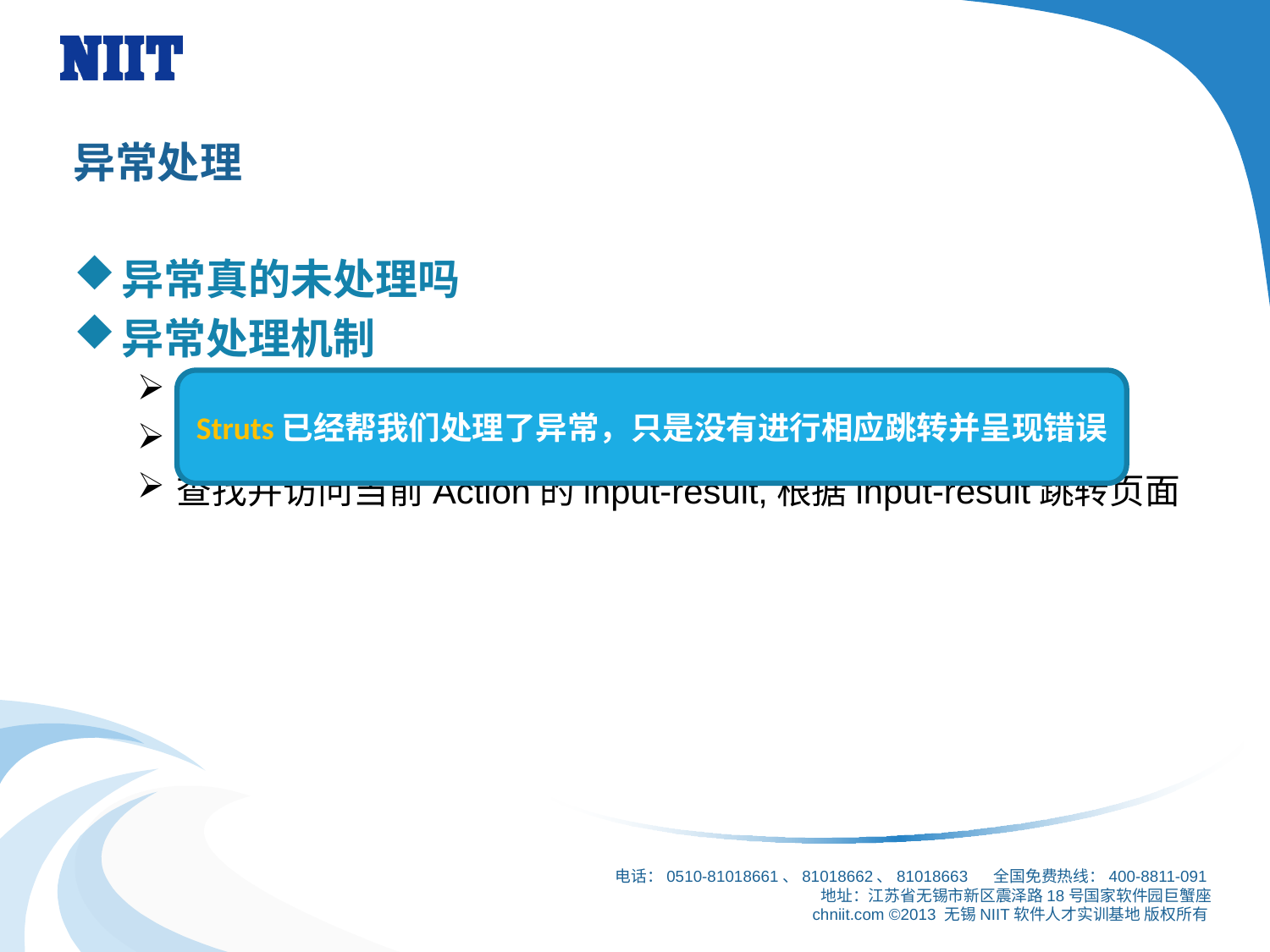

# 异常处理
异常真的未处理吗
异常处理机制
通过conversionError拦截器处理异常
错误信息写入contextStack
查找并访问当前Action的input-result,根据input-result跳转页面

Struts已经帮我们处理了异常，只是没有进行相应跳转并呈现错误